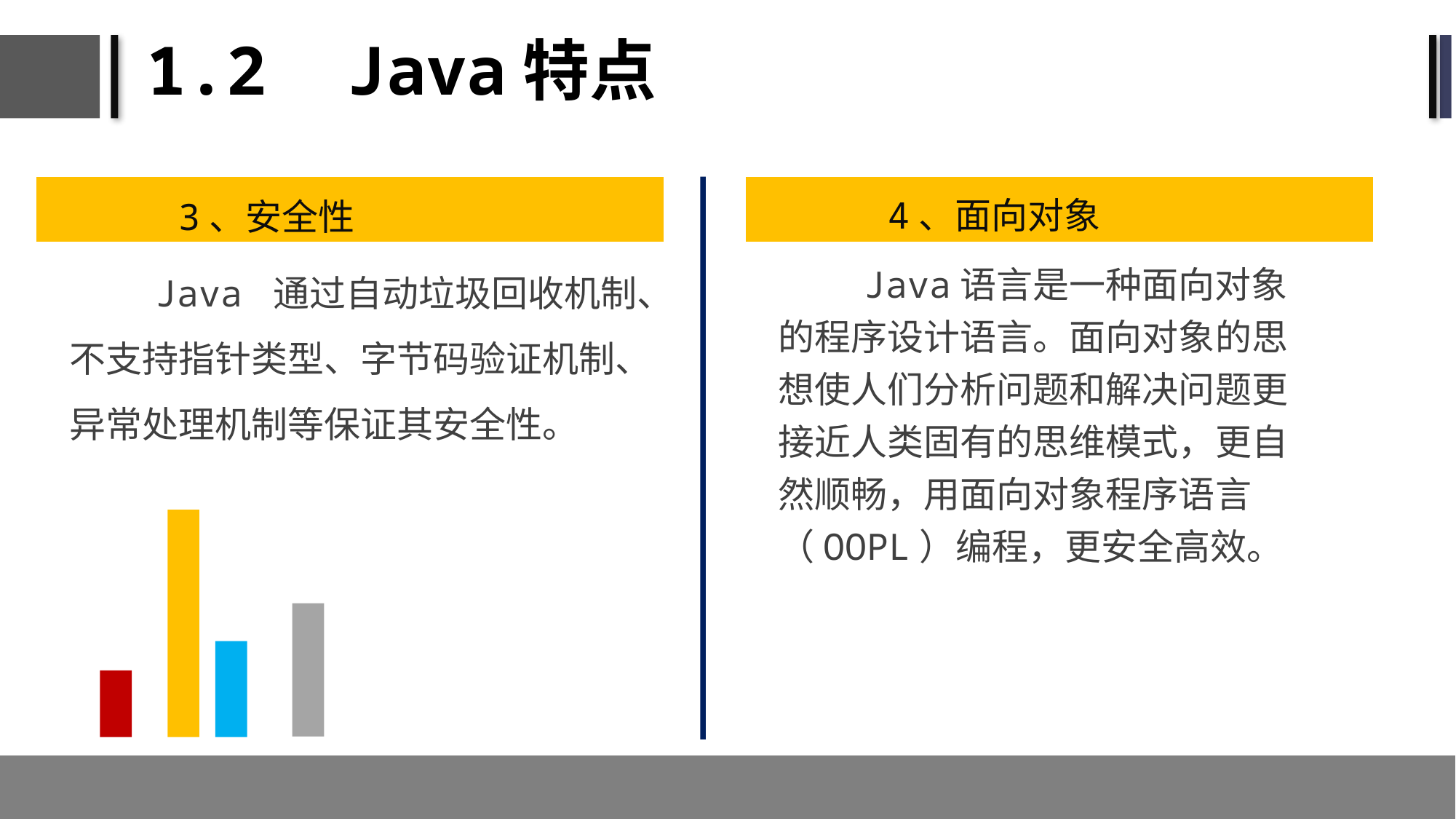

# 1.2  Java特点

4、面向对象
3、安全性
Java 通过自动垃圾回收机制、不支持指针类型、字节码验证机制、异常处理机制等保证其安全性。
Java语言是一种面向对象的程序设计语言。面向对象的思想使人们分析问题和解决问题更接近人类固有的思维模式，更自然顺畅，用面向对象程序语言（OOPL）编程，更安全高效。